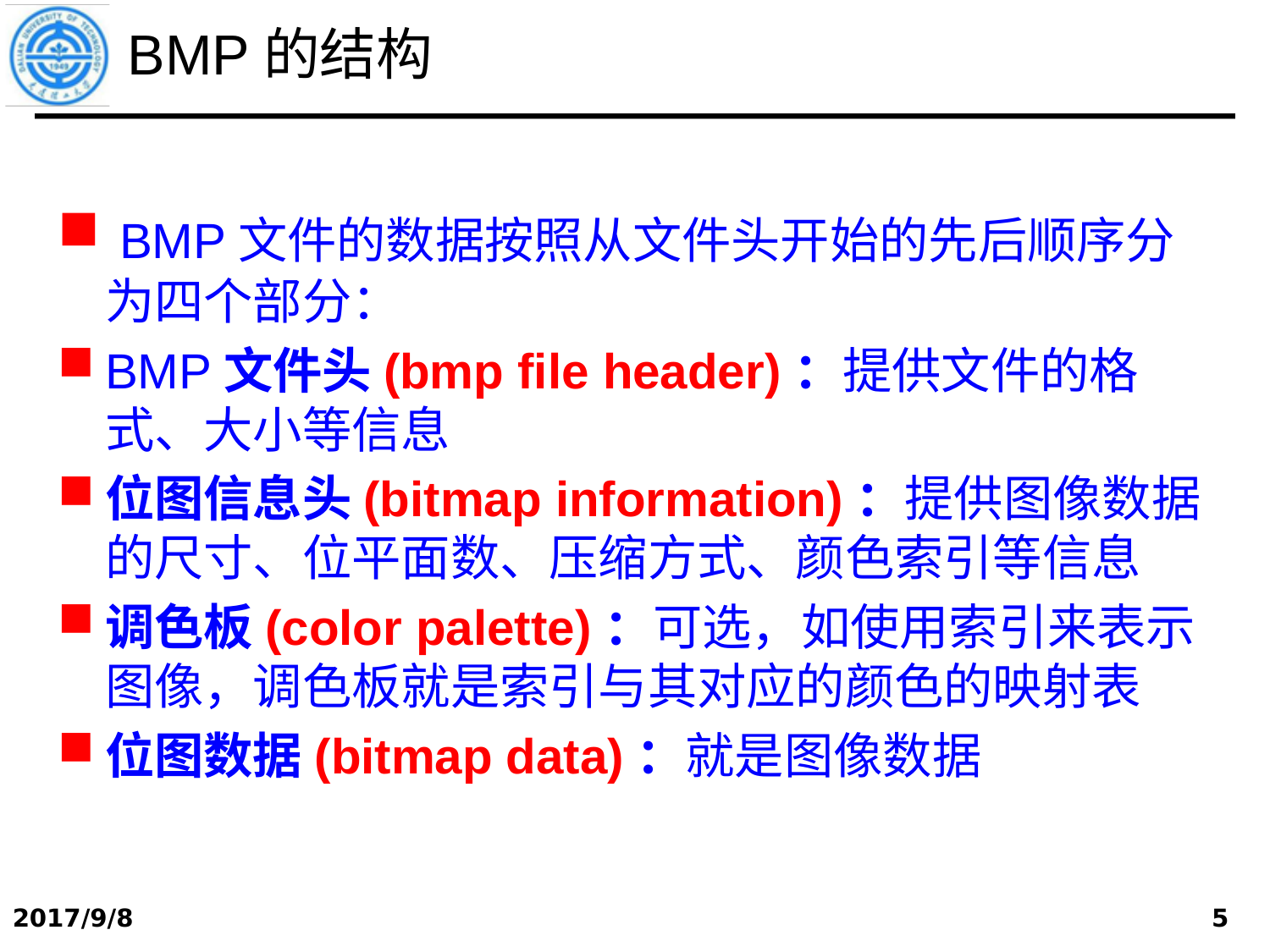

# BMP的结构
 BMP文件的数据按照从文件头开始的先后顺序分为四个部分：
BMP文件头(bmp file header)：提供文件的格式、大小等信息
位图信息头(bitmap information)：提供图像数据的尺寸、位平面数、压缩方式、颜色索引等信息
调色板(color palette)：可选，如使用索引来表示图像，调色板就是索引与其对应的颜色的映射表
位图数据(bitmap data)：就是图像数据